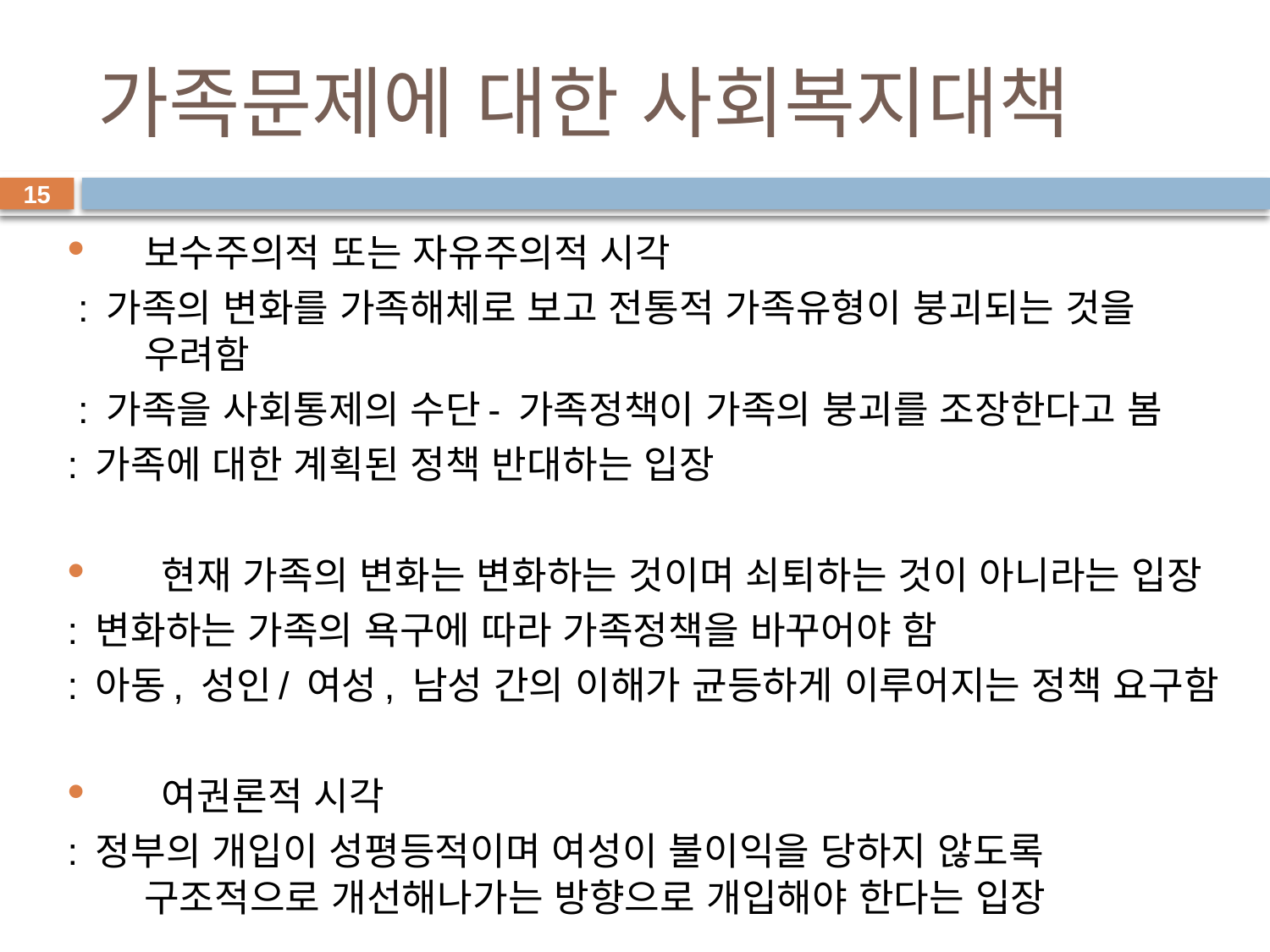

# 가족문제에 대한 사회복지대책
15
보수주의적 또는 자유주의적 시각
 : 가족의 변화를 가족해체로 보고 전통적 가족유형이 붕괴되는 것을 우려함
 : 가족을 사회통제의 수단- 가족정책이 가족의 붕괴를 조장한다고 봄
: 가족에 대한 계획된 정책 반대하는 입장

 현재 가족의 변화는 변화하는 것이며 쇠퇴하는 것이 아니라는 입장
: 변화하는 가족의 욕구에 따라 가족정책을 바꾸어야 함
: 아동, 성인/ 여성, 남성 간의 이해가 균등하게 이루어지는 정책 요구함

 여권론적 시각
: 정부의 개입이 성평등적이며 여성이 불이익을 당하지 않도록 구조적으로 개선해나가는 방향으로 개입해야 한다는 입장